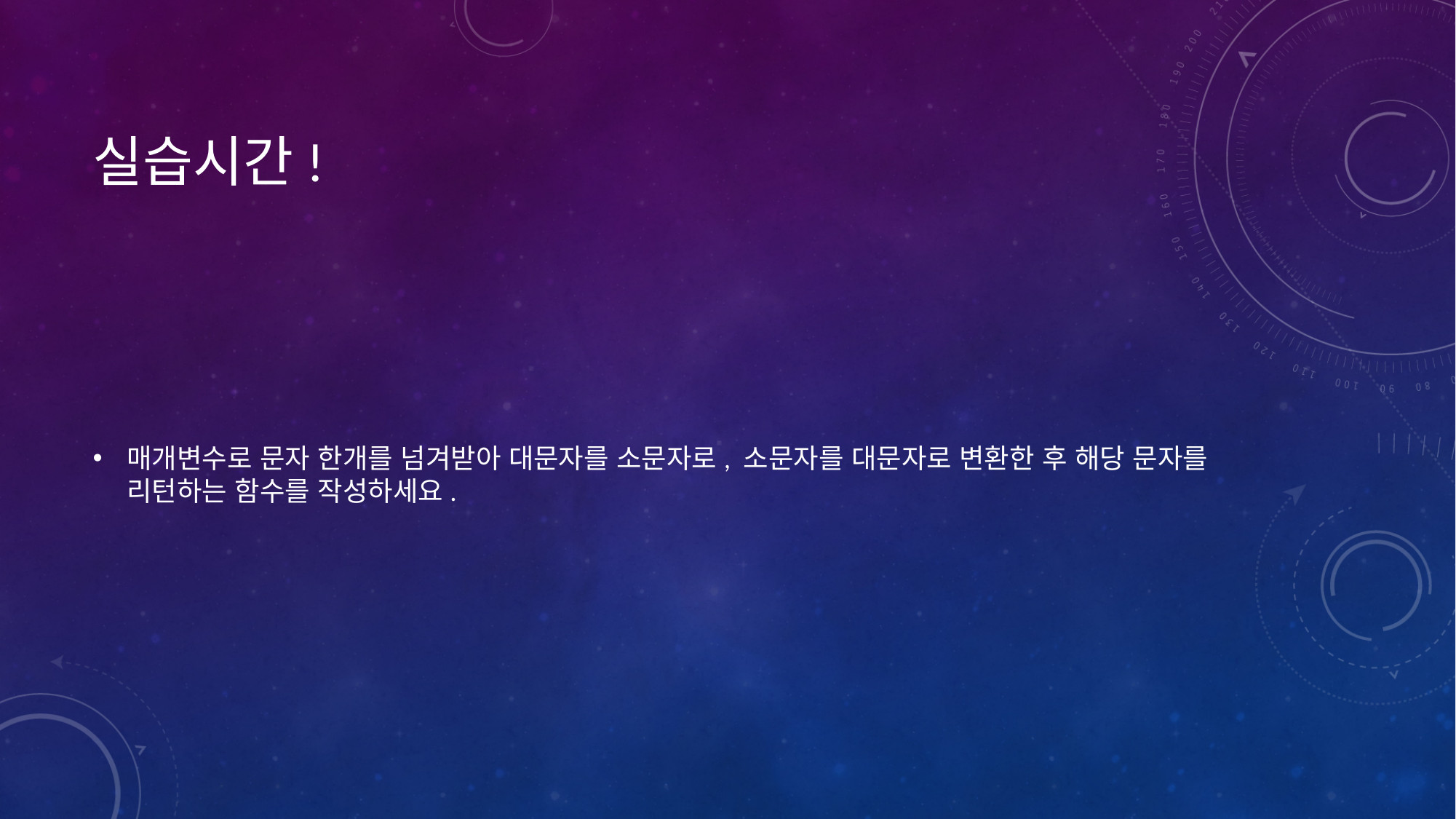

# 실습시간!
매개변수로 문자 한개를 넘겨받아 대문자를 소문자로, 소문자를 대문자로 변환한 후 해당 문자를 리턴하는 함수를 작성하세요.